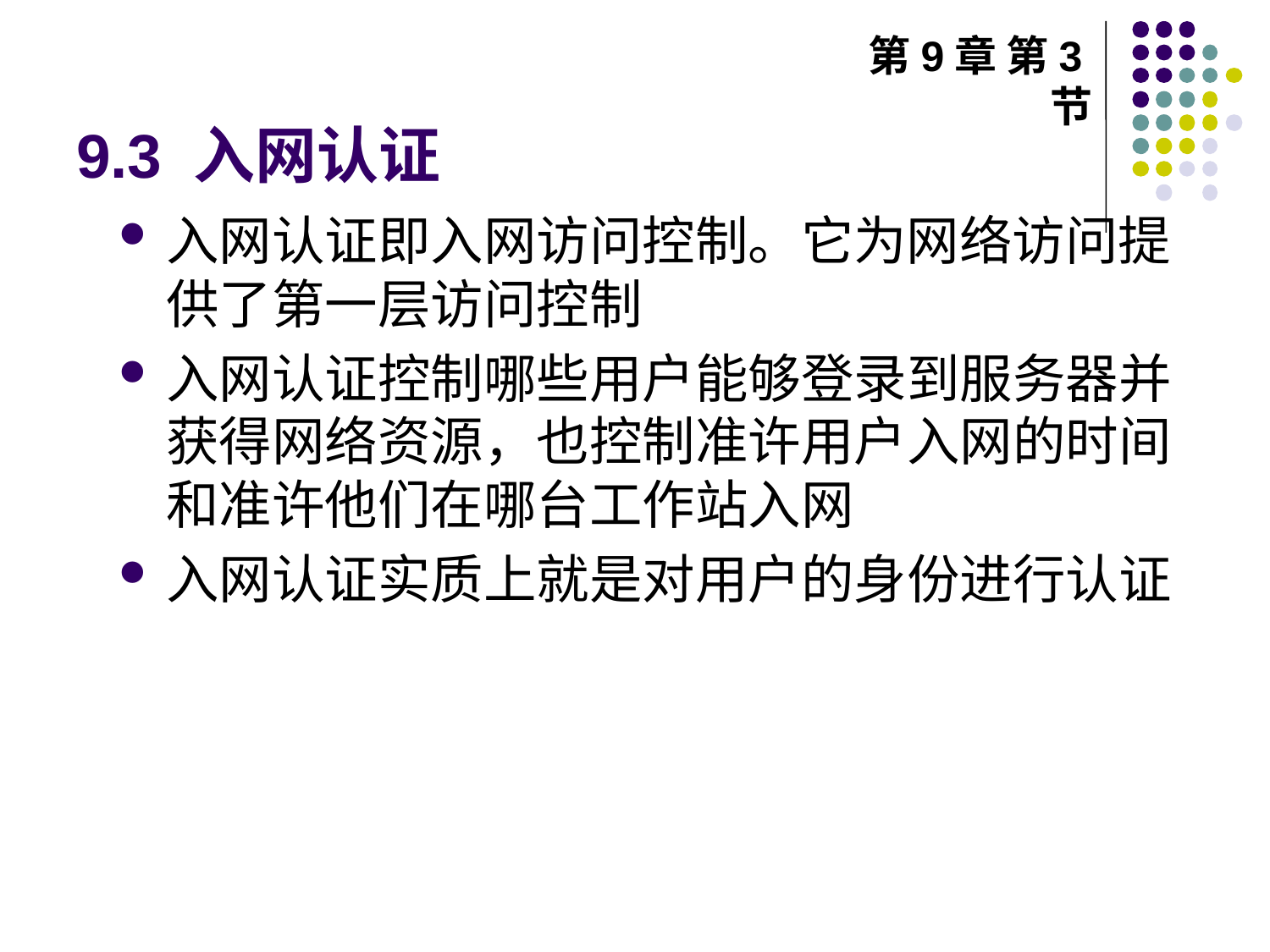

# 9.3 入网认证
第9章 第3节
入网认证即入网访问控制。它为网络访问提供了第一层访问控制
入网认证控制哪些用户能够登录到服务器并获得网络资源，也控制准许用户入网的时间和准许他们在哪台工作站入网
入网认证实质上就是对用户的身份进行认证